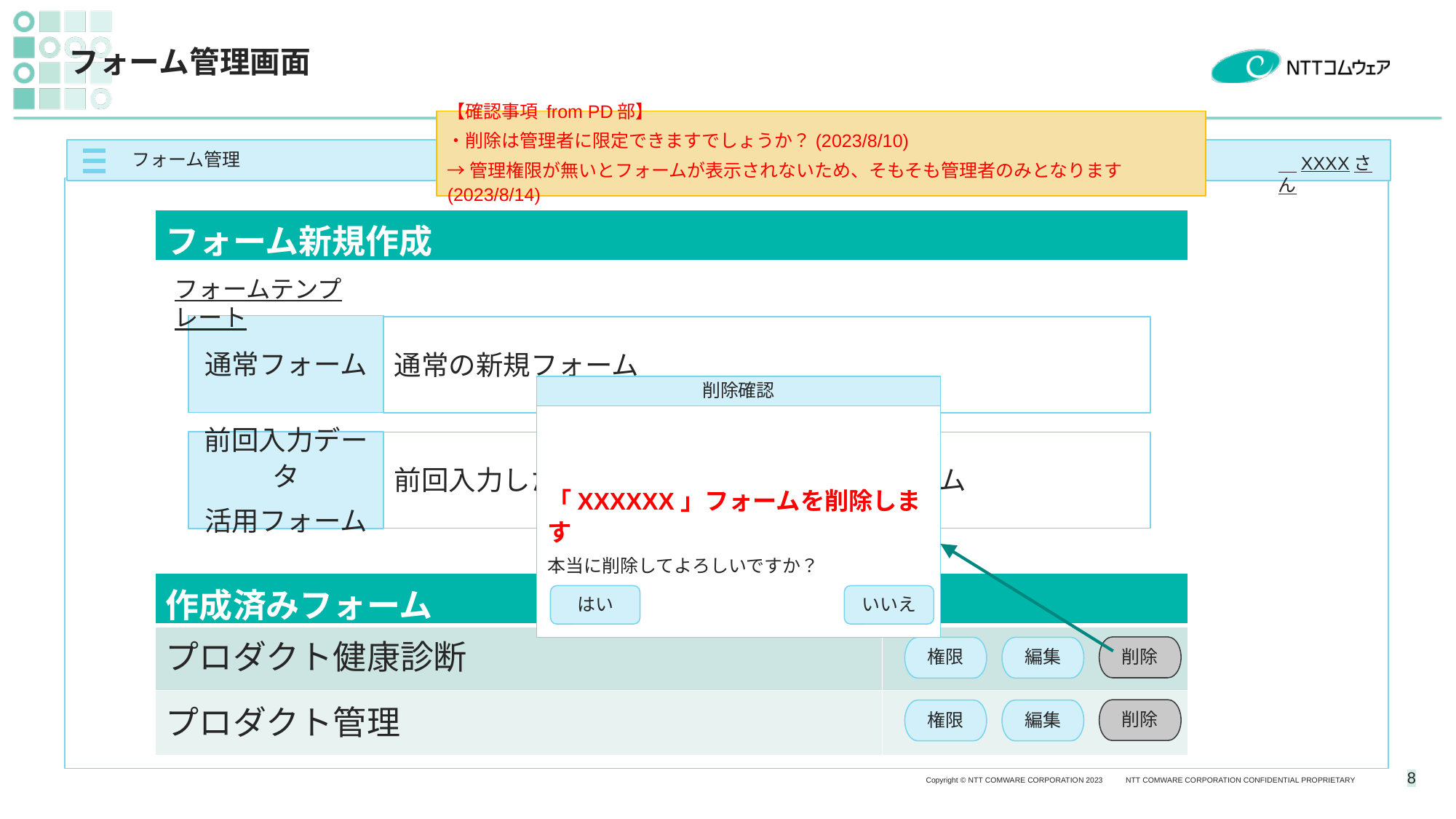

# フォーム管理画面
【確認事項 from PD部】
・削除は管理者に限定できますでしょうか？(2023/8/10)
→管理権限が無いとフォームが表示されないため、そもそも管理者のみとなります(2023/8/14)
　　　フォーム管理
　XXXXさん

| フォーム新規作成 |
| --- |
フォームテンプレート
通常フォーム
通常の新規フォーム
削除確認

「XXXXXX」フォームを削除します
本当に削除してよろしいですか？

はい
いいえ
前回入力データ
活用フォーム
前回入力したデータを初期表示できるフォーム
| 作成済みフォーム |  |
| --- | --- |
| プロダクト健康診断 |  |
| プロダクト管理 |  |
削除
権限
編集
削除
権限
編集
8